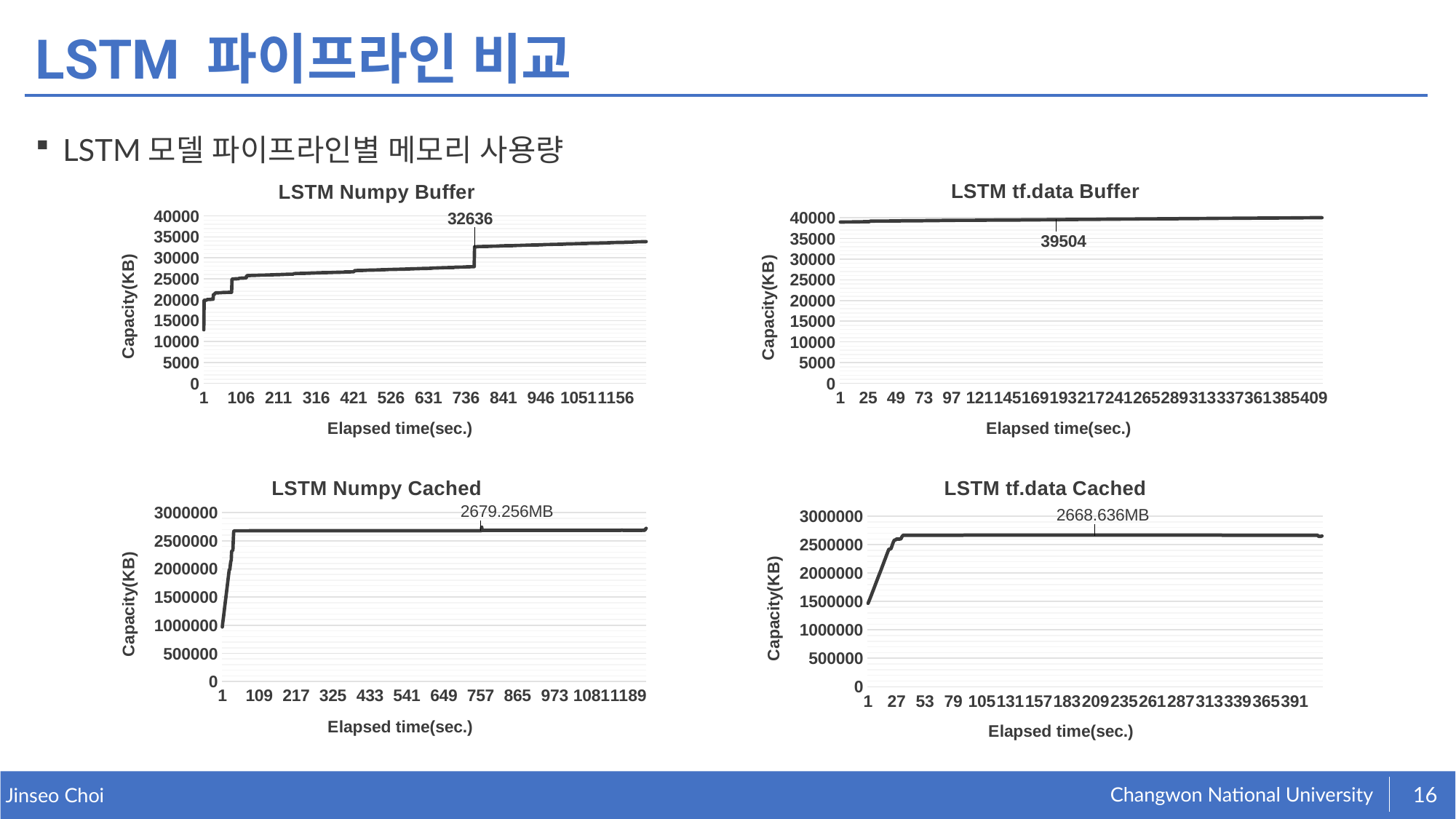

# LSTM 파이프라인 비교
LSTM모델 파이프라인별 메모리 사용량

### Chart: LSTM Numpy Buffer

| Category |  |
|---|---|

### Chart: LSTM tf.data Buffer

| Category |  |
|---|---|

### Chart: LSTM Numpy Cached

| Category |  |
|---|---|

### Chart: LSTM tf.data Cached

| Category |  |
|---|---|
16